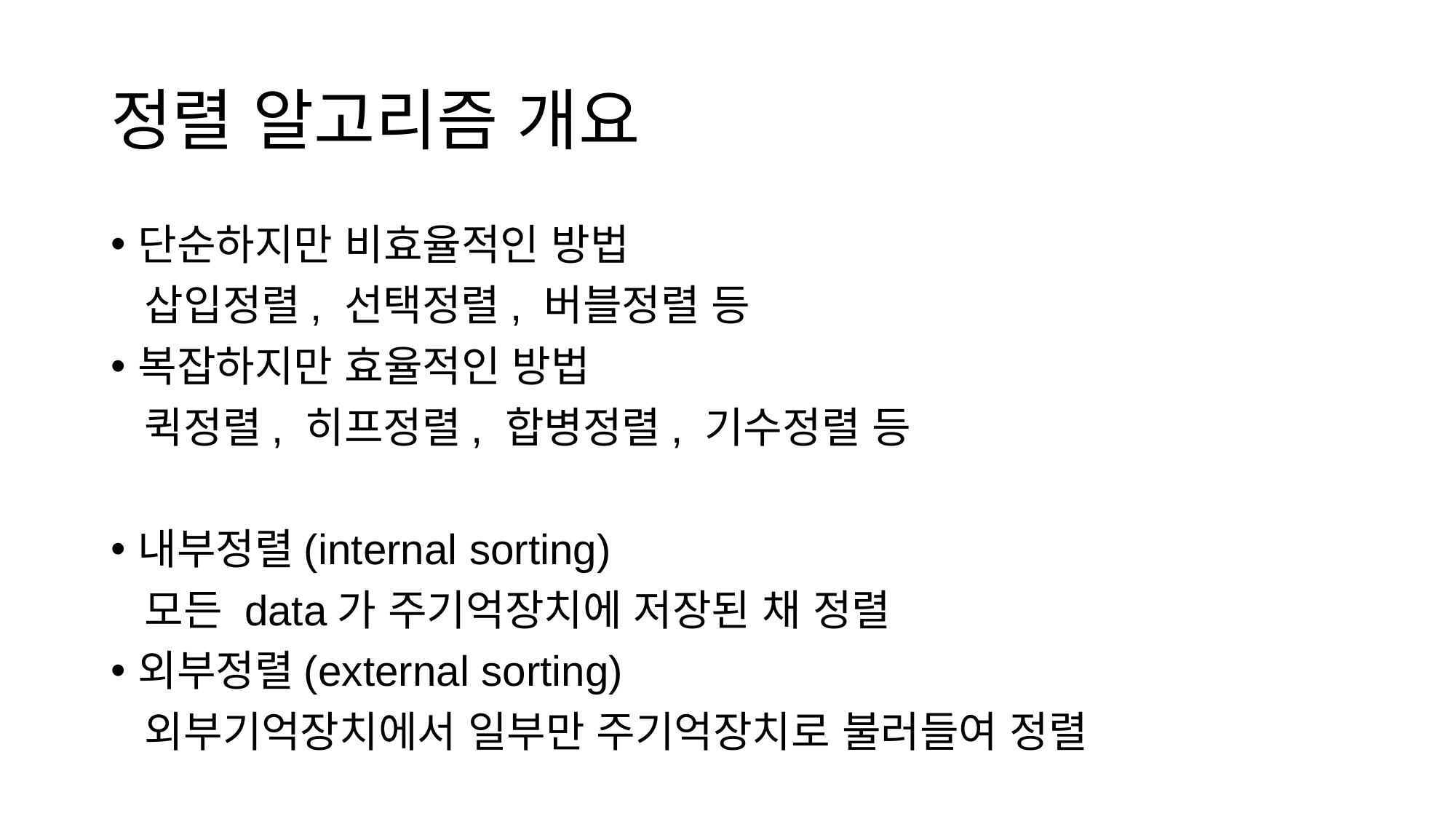

# 정렬 알고리즘 개요
단순하지만 비효율적인 방법
  삽입정렬, 선택정렬, 버블정렬 등
복잡하지만 효율적인 방법
  퀵정렬, 히프정렬, 합병정렬, 기수정렬 등

내부정렬(internal sorting)
  모든 data가 주기억장치에 저장된 채 정렬
외부정렬(external sorting)
  외부기억장치에서 일부만 주기억장치로 불러들여 정렬